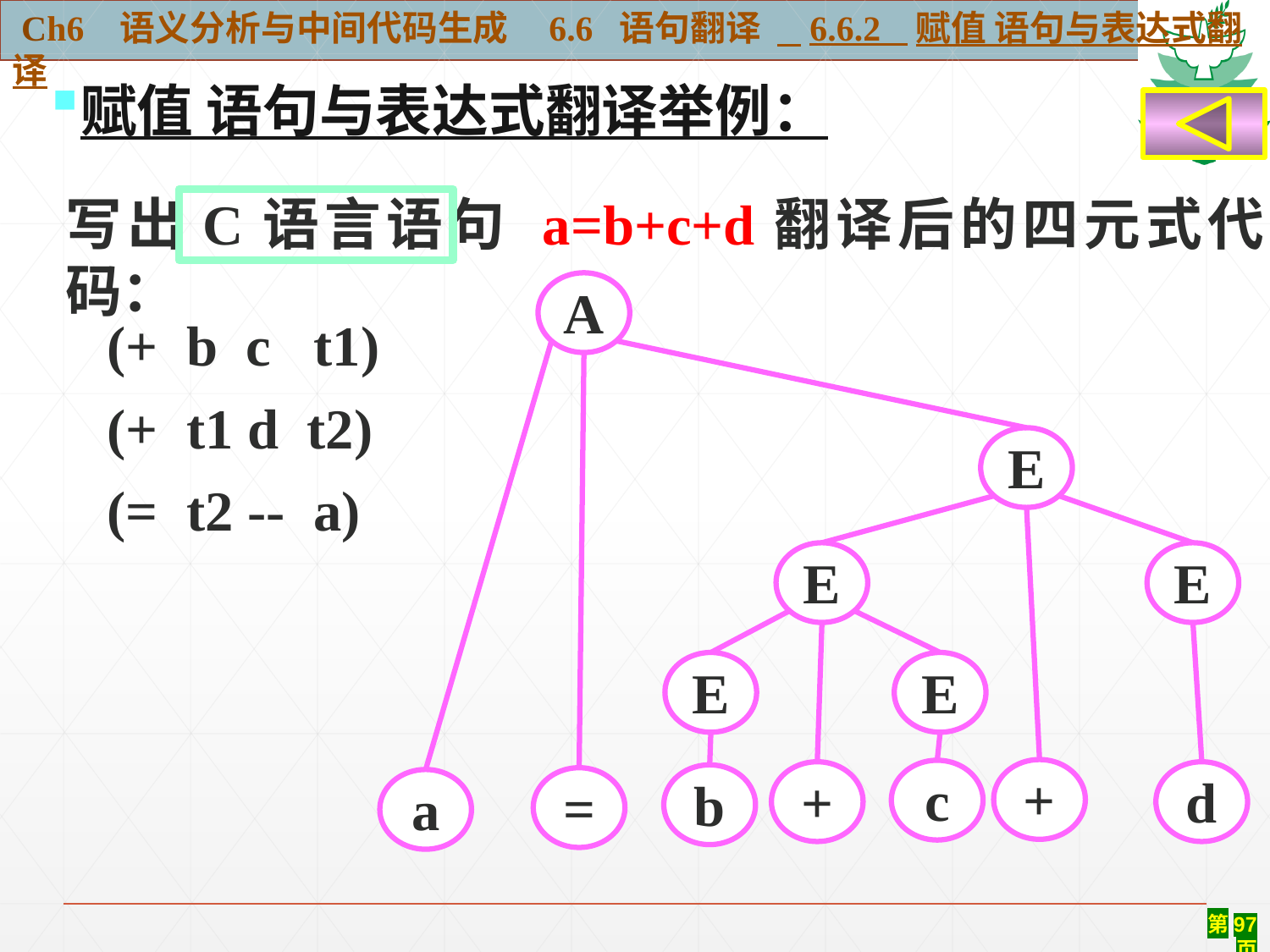

Ch6   语义分析与中间代码生成    6.6  语句翻译     6.6.2   赋值 语句与表达式翻译
赋值 语句与表达式翻译举例：

写出C语言语句 a=b+c+d翻译后的四元式代码：

A
(+  b  c   t1)
(+  t1 d  t2)
(=  t2 --  a)
E
E
E
E
E
+
c
+
d
b
=
a